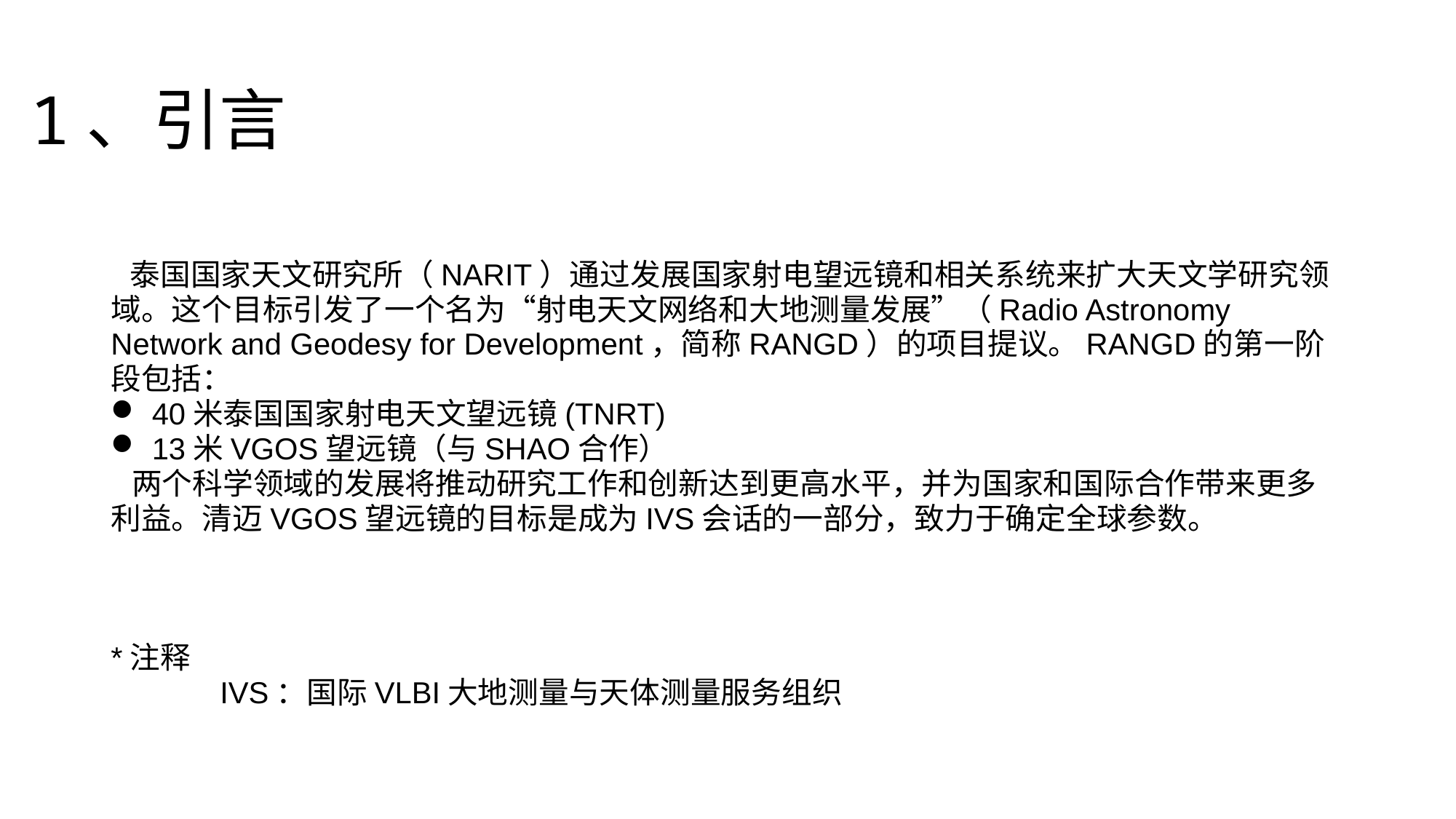

# 1、引言
  泰国国家天文研究所（NARIT）通过发展国家射电望远镜和相关系统来扩大天文学研究领域。这个目标引发了一个名为“射电天文网络和大地测量发展”（Radio Astronomy Network and Geodesy for Development，简称RANGD）的项目提议。RANGD的第一阶段包括：
40米泰国国家射电天文望远镜(TNRT)
13米VGOS望远镜（与SHAO合作）
  两个科学领域的发展将推动研究工作和创新达到更高水平，并为国家和国际合作带来更多利益。清迈VGOS望远镜的目标是成为IVS会话的一部分，致力于确定全球参数。

*注释
	IVS：国际VLBI大地测量与天体测量服务组织